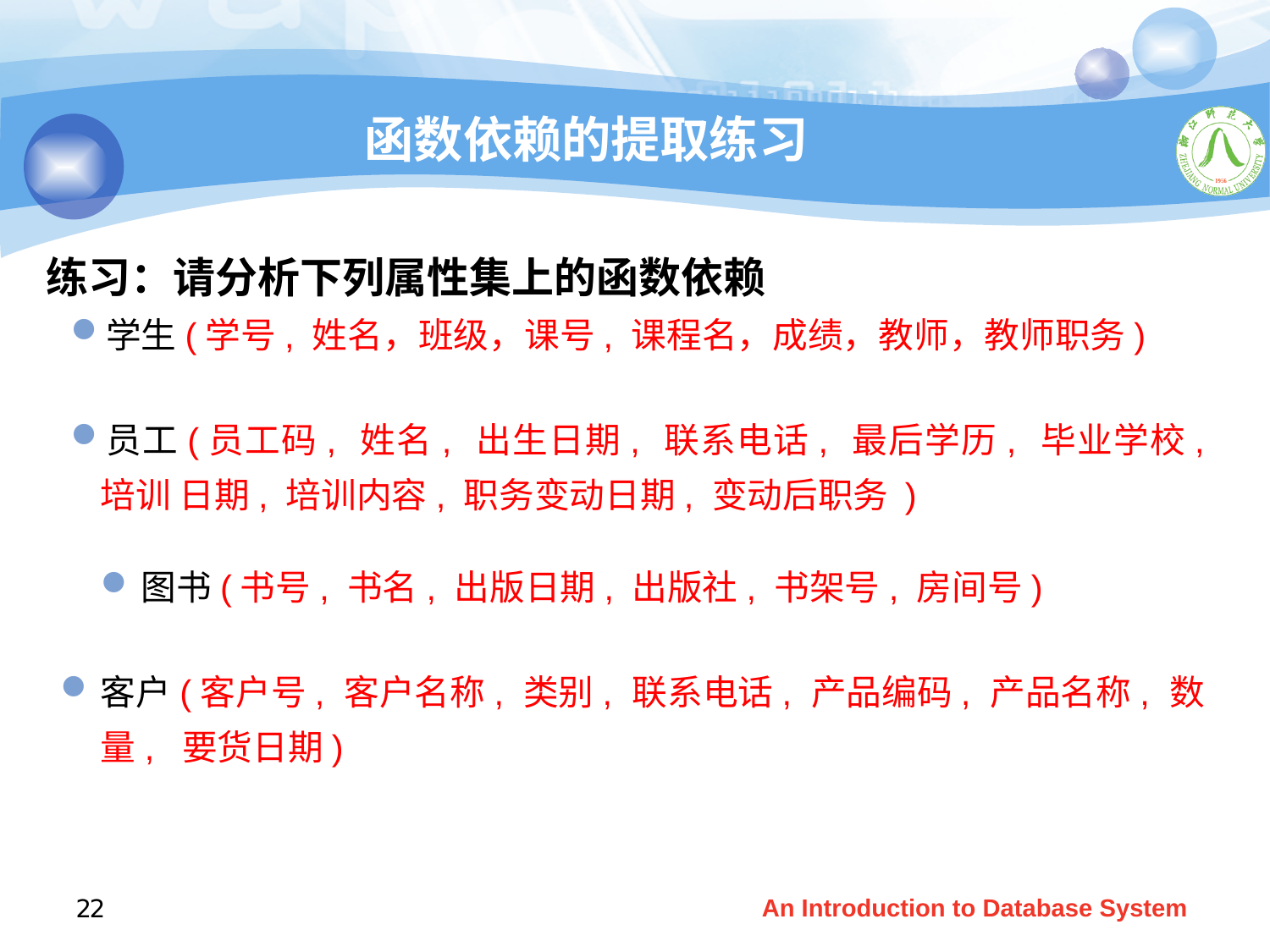

# 函数依赖的提取练习
练习：请分析下列属性集上的函数依赖
学生(学号, 姓名，班级，课号, 课程名，成绩，教师，教师职务)

员工(员工码, 姓名, 出生日期, 联系电话, 最后学历, 毕业学校, 培训 日期, 培训内容, 职务变动日期, 变动后职务 )

图书(书号, 书名, 出版日期, 出版社, 书架号, 房间号)

客户(客户号, 客户名称, 类别, 联系电话, 产品编码, 产品名称, 数量,  要货日期)
22
An Introduction to Database System